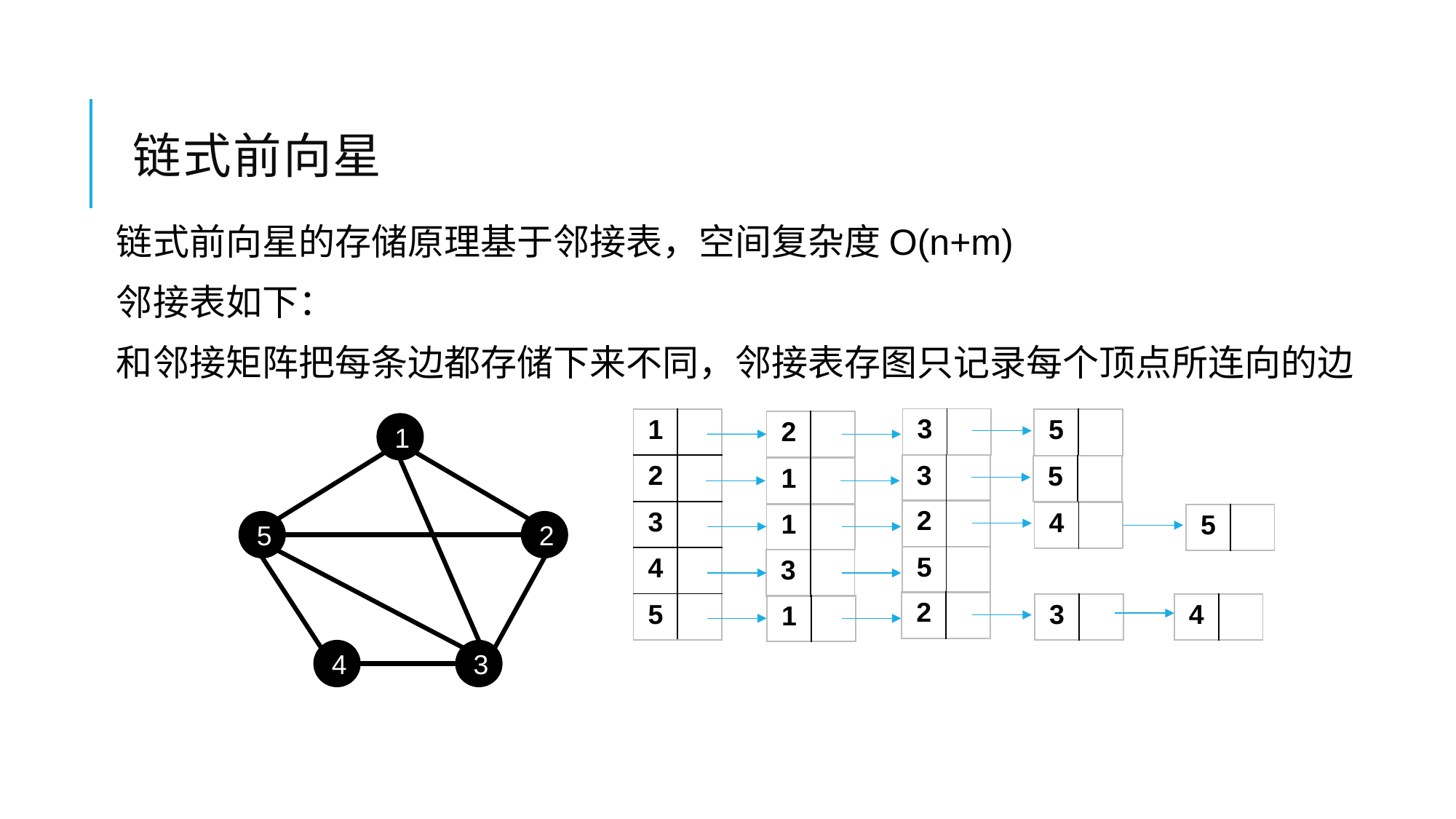

# 链式前向星
链式前向星的存储原理基于邻接表，空间复杂度O(n+m)
邻接表如下：
和邻接矩阵把每条边都存储下来不同，邻接表存图只记录每个顶点所连向的边
| 3 |  |
| --- | --- |
| 1 |  |
| --- | --- |
| 2 |  |
| 3 |  |
| 4 |  |
| 5 |  |
| 5 |  |
| --- | --- |
| 2 |  |
| --- | --- |
1
| 3 |  |
| --- | --- |
| 5 |  |
| --- | --- |
| 1 |  |
| --- | --- |
| 2 |  |
| --- | --- |
| 4 |  |
| --- | --- |
| 1 |  |
| --- | --- |
| 5 |  |
| --- | --- |
5
2
| 5 |  |
| --- | --- |
| 3 |  |
| --- | --- |
| 2 |  |
| --- | --- |
| 4 |  |
| --- | --- |
| 3 |  |
| --- | --- |
| 1 |  |
| --- | --- |
4
3